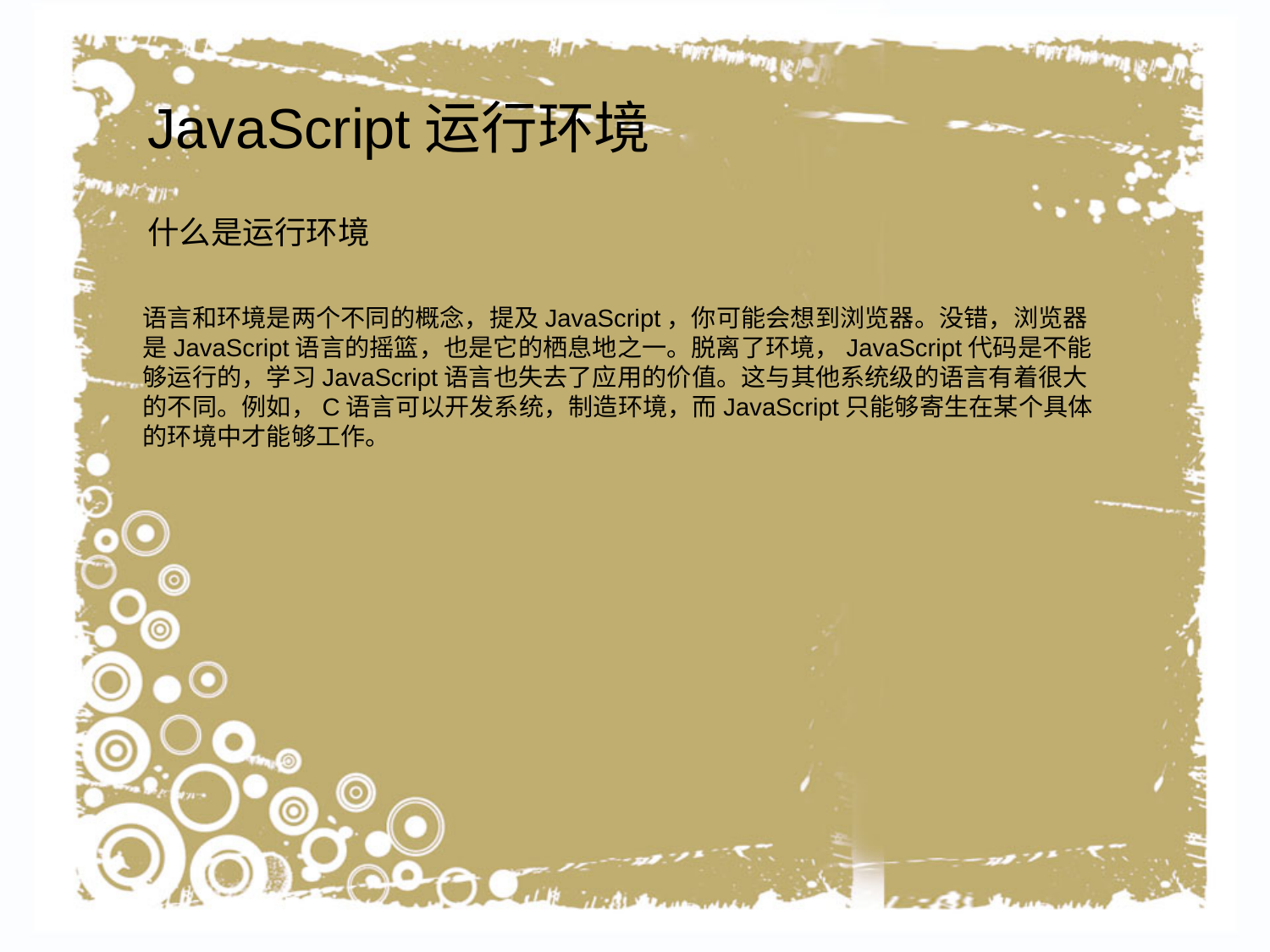

JavaScript运行环境
什么是运行环境
语言和环境是两个不同的概念，提及JavaScript，你可能会想到浏览器。没错，浏览器是JavaScript语言的摇篮，也是它的栖息地之一。脱离了环境，JavaScript代码是不能够运行的，学习JavaScript语言也失去了应用的价值。这与其他系统级的语言有着很大的不同。例如，C语言可以开发系统，制造环境，而JavaScript只能够寄生在某个具体的环境中才能够工作。